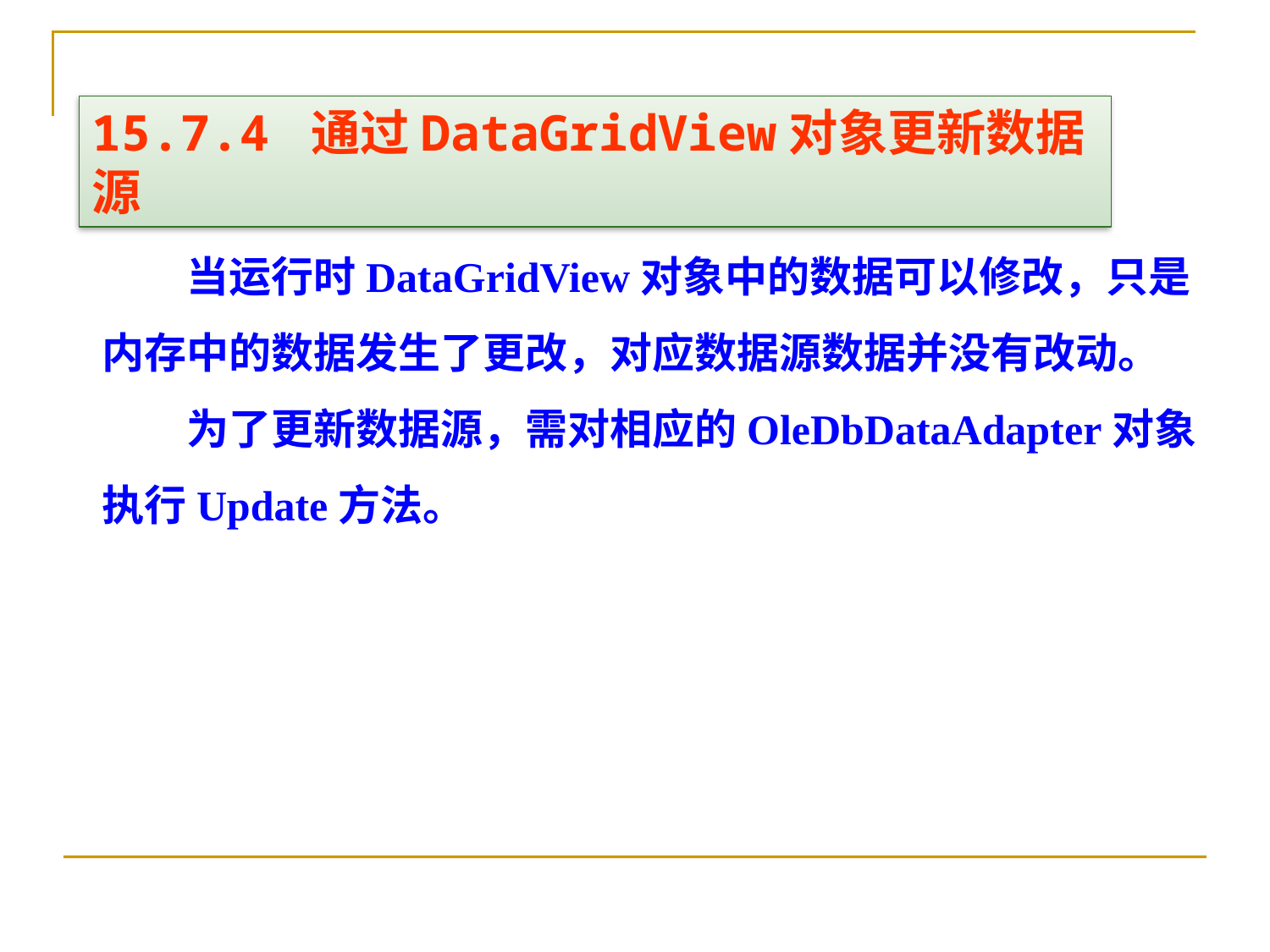

15.7.4 通过DataGridView对象更新数据源
　　当运行时DataGridView对象中的数据可以修改，只是内存中的数据发生了更改，对应数据源数据并没有改动。
　　为了更新数据源，需对相应的OleDbDataAdapter对象执行Update方法。